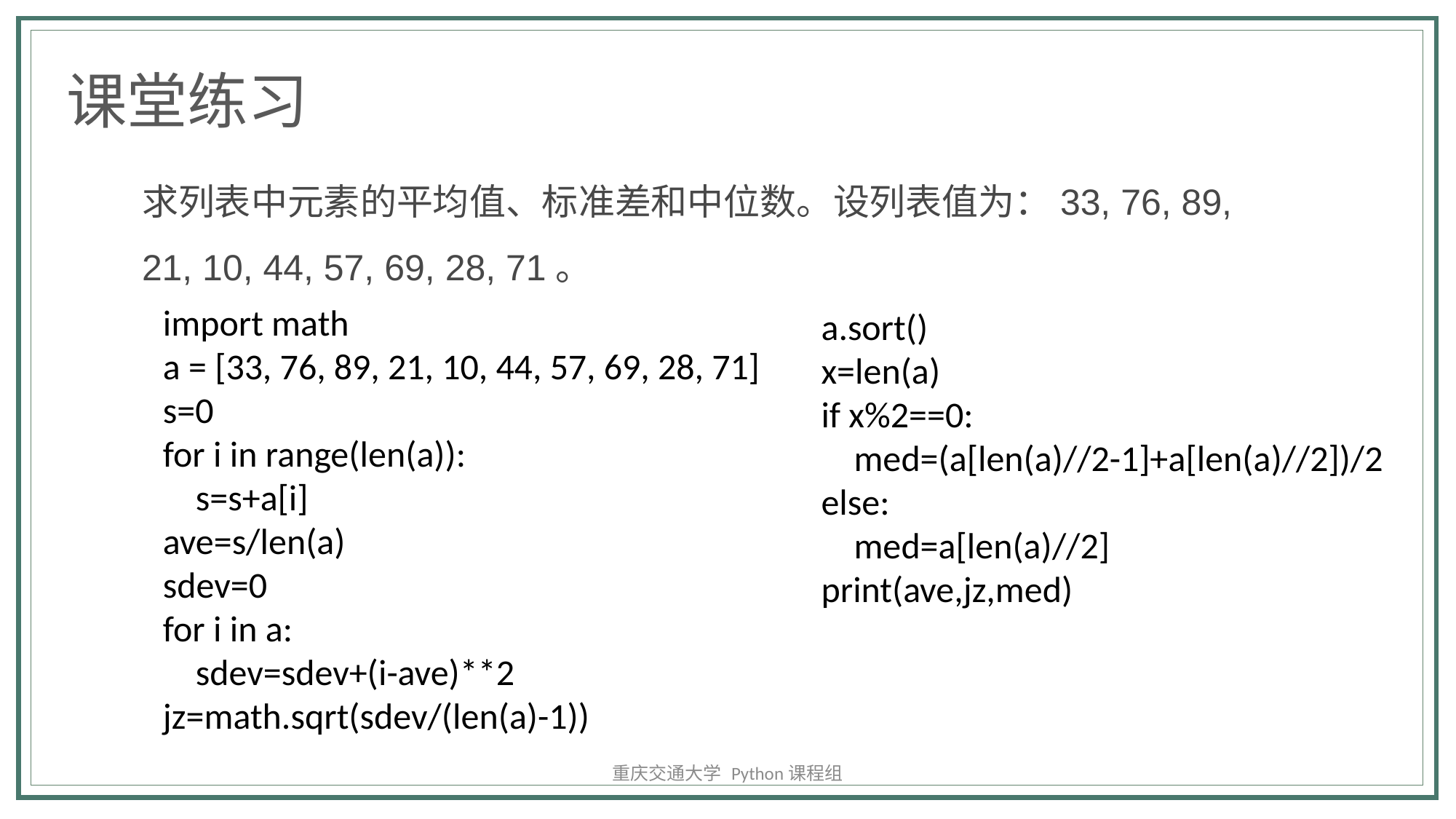

课堂练习
求列表中元素的平均值、标准差和中位数。设列表值为：33, 76, 89, 21, 10, 44, 57, 69, 28, 71。
import math
a = [33, 76, 89, 21, 10, 44, 57, 69, 28, 71]
s=0
for i in range(len(a)):
    s=s+a[i]
ave=s/len(a)
sdev=0
for i in a:
    sdev=sdev+(i-ave)**2
jz=math.sqrt(sdev/(len(a)-1))
a.sort()
x=len(a)
if x%2==0:
    med=(a[len(a)//2-1]+a[len(a)//2])/2
else:
    med=a[len(a)//2]
print(ave,jz,med)
重庆交通大学 Python课程组